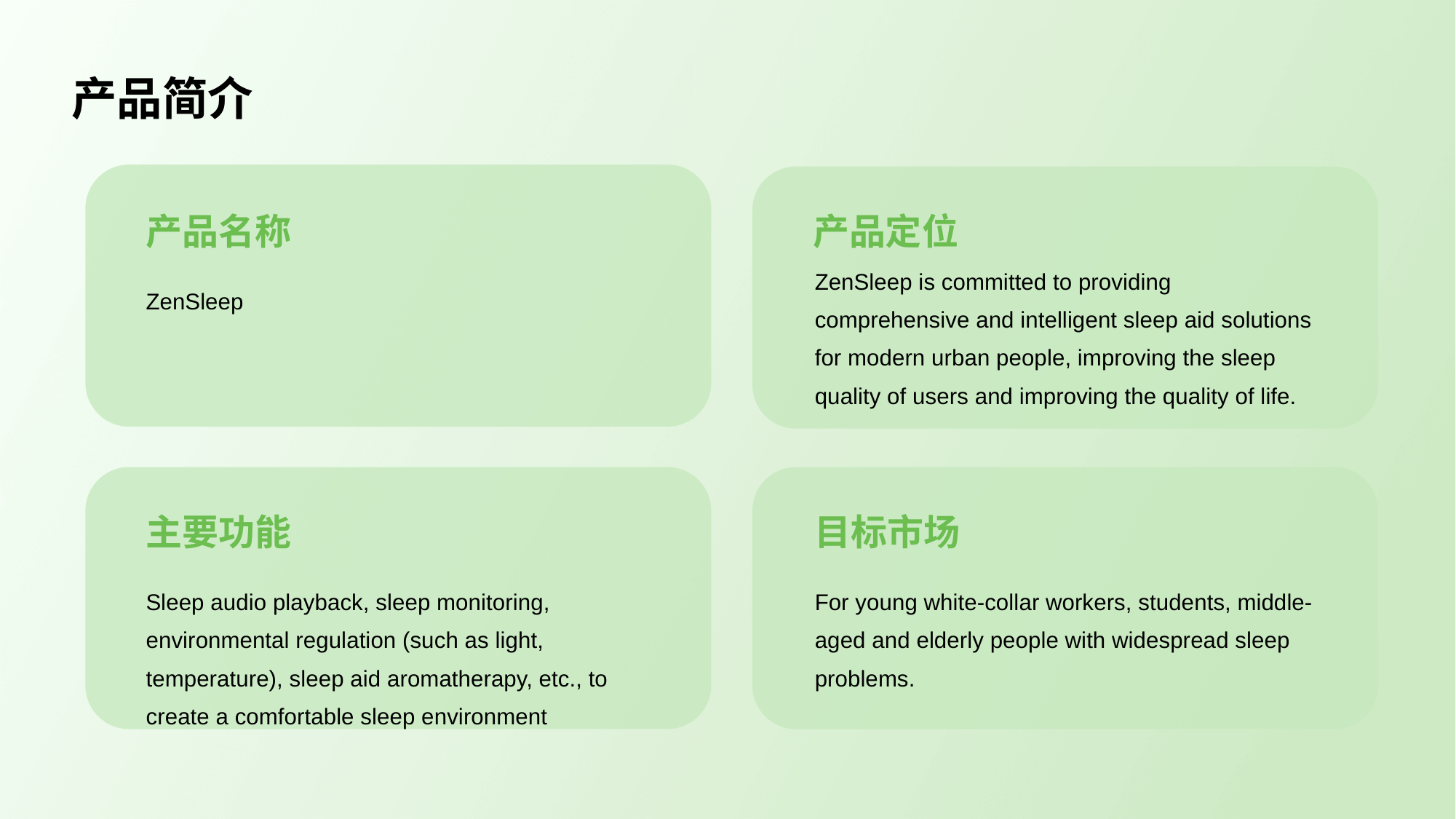

产品简介

产品名称
产品定位
ZenSleep is committed to providing comprehensive and intelligent sleep aid solutions for modern urban people, improving the sleep quality of users and improving the quality of life.
ZenSleep

主要功能
目标市场
Sleep audio playback, sleep monitoring, environmental regulation (such as light, temperature), sleep aid aromatherapy, etc., to create a comfortable sleep environment
For young white-collar workers, students, middle-aged and elderly people with widespread sleep problems.